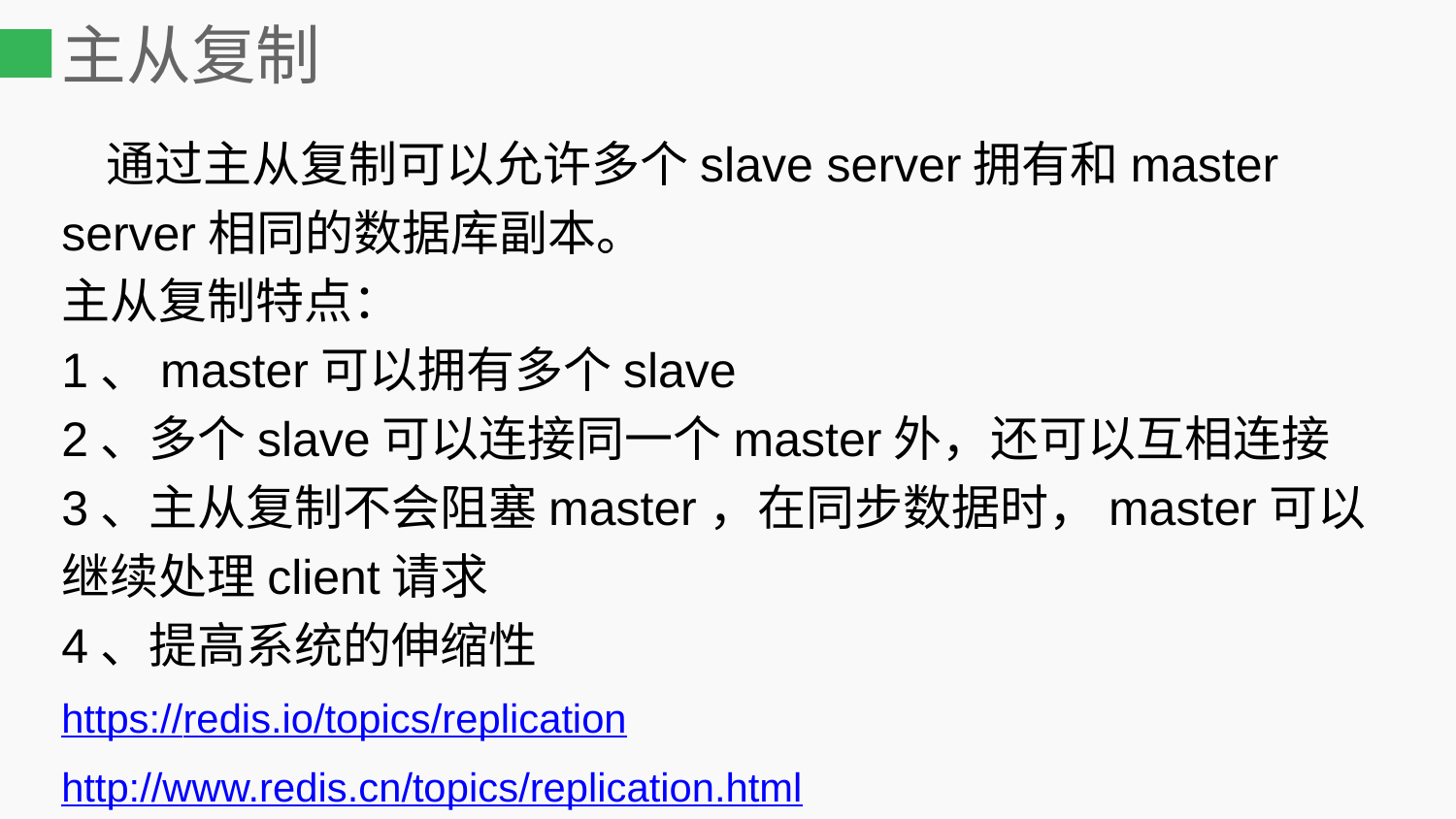

# 主从复制
   通过主从复制可以允许多个slave server拥有和master server相同的数据库副本。
主从复制特点：
1、master可以拥有多个slave
2、多个slave可以连接同一个master外，还可以互相连接
3、主从复制不会阻塞master，在同步数据时，master可以继续处理client请求
4、提高系统的伸缩性
https://redis.io/topics/replication
http://www.redis.cn/topics/replication.html